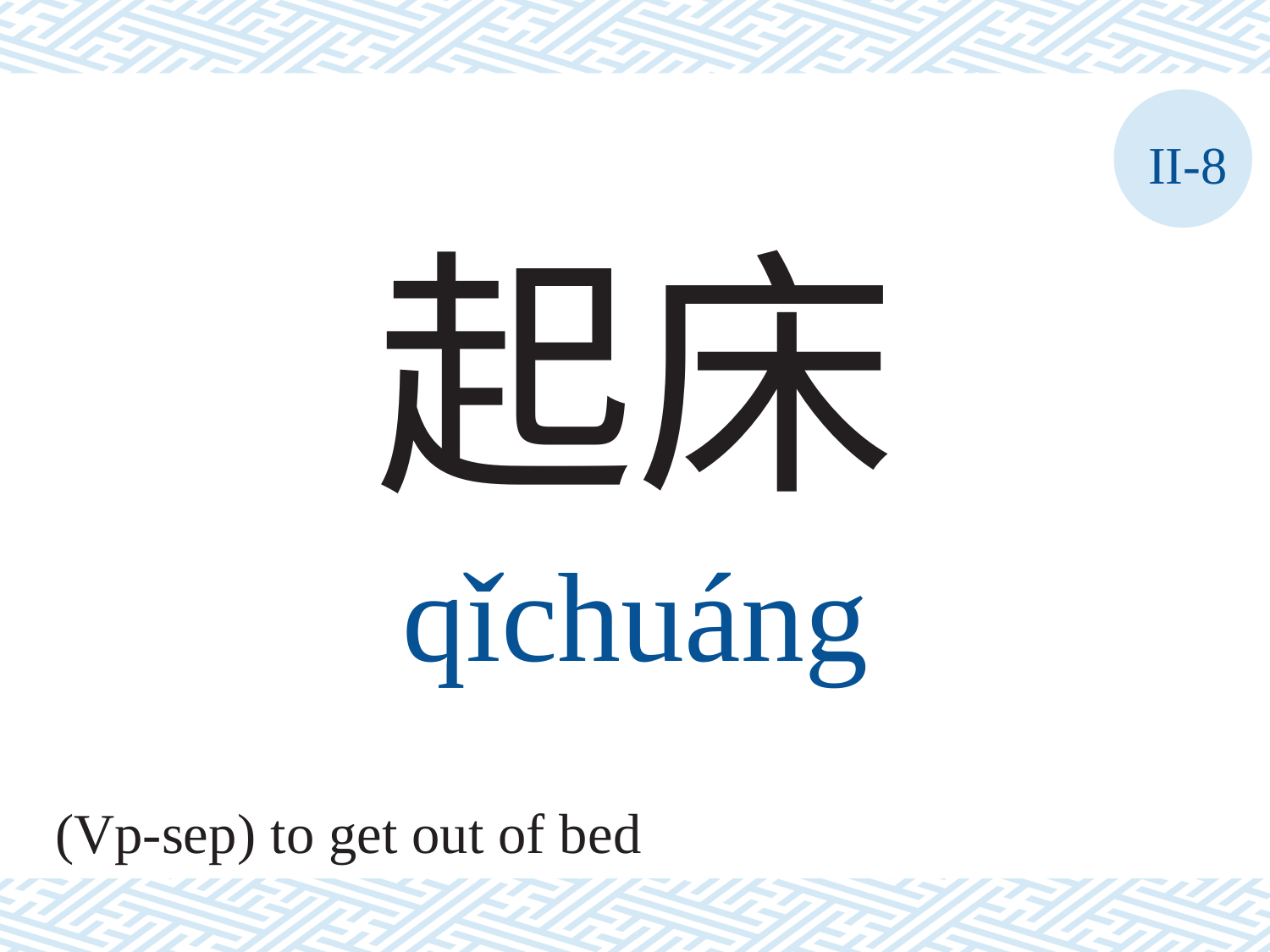

II-8
起床
qǐchuáng
(Vp-sep) to get out of bed